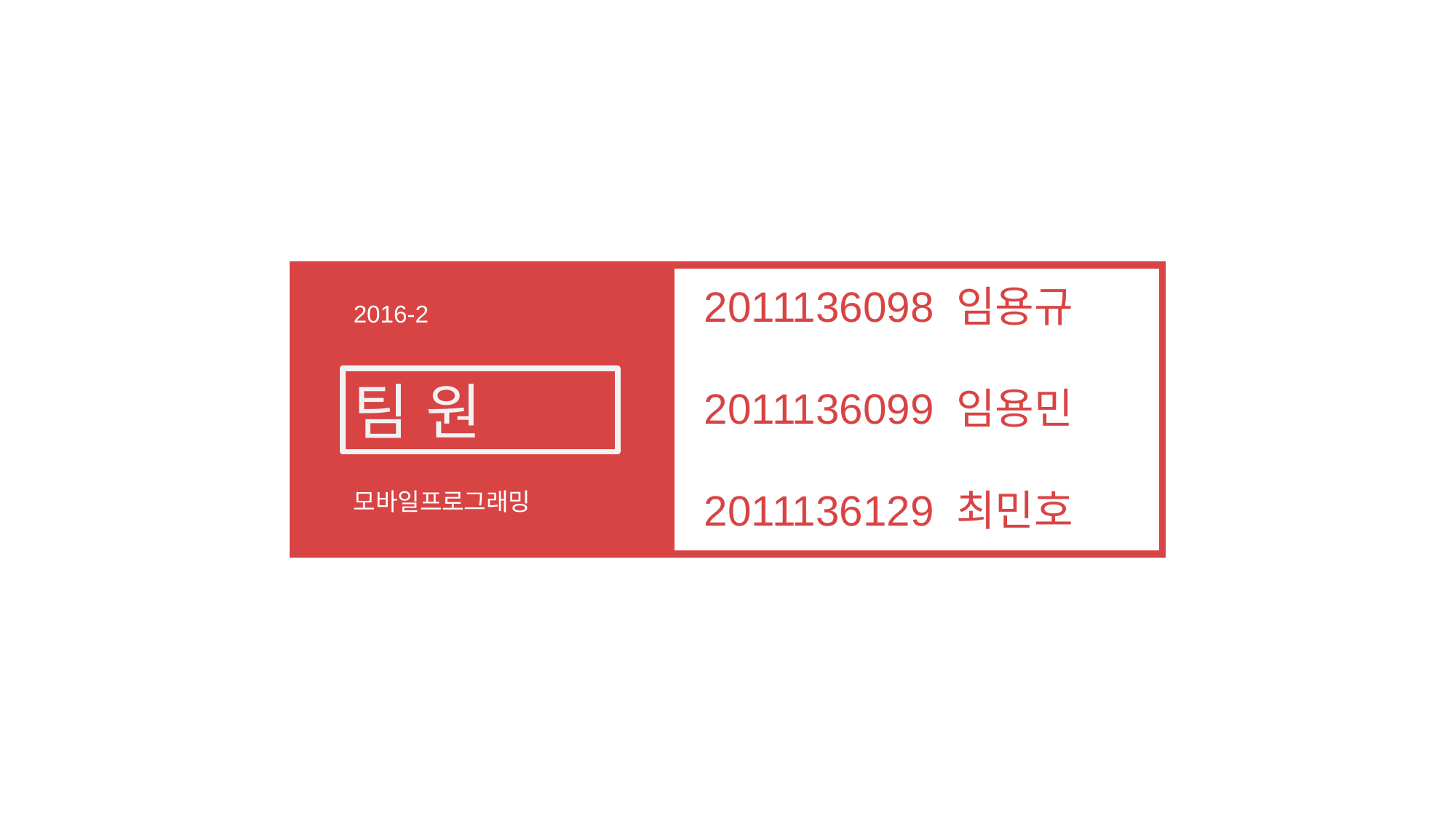

2011136098 임용규

2011136099 임용민

2011136129 최민호
2016-2
팀 원
모바일프로그래밍